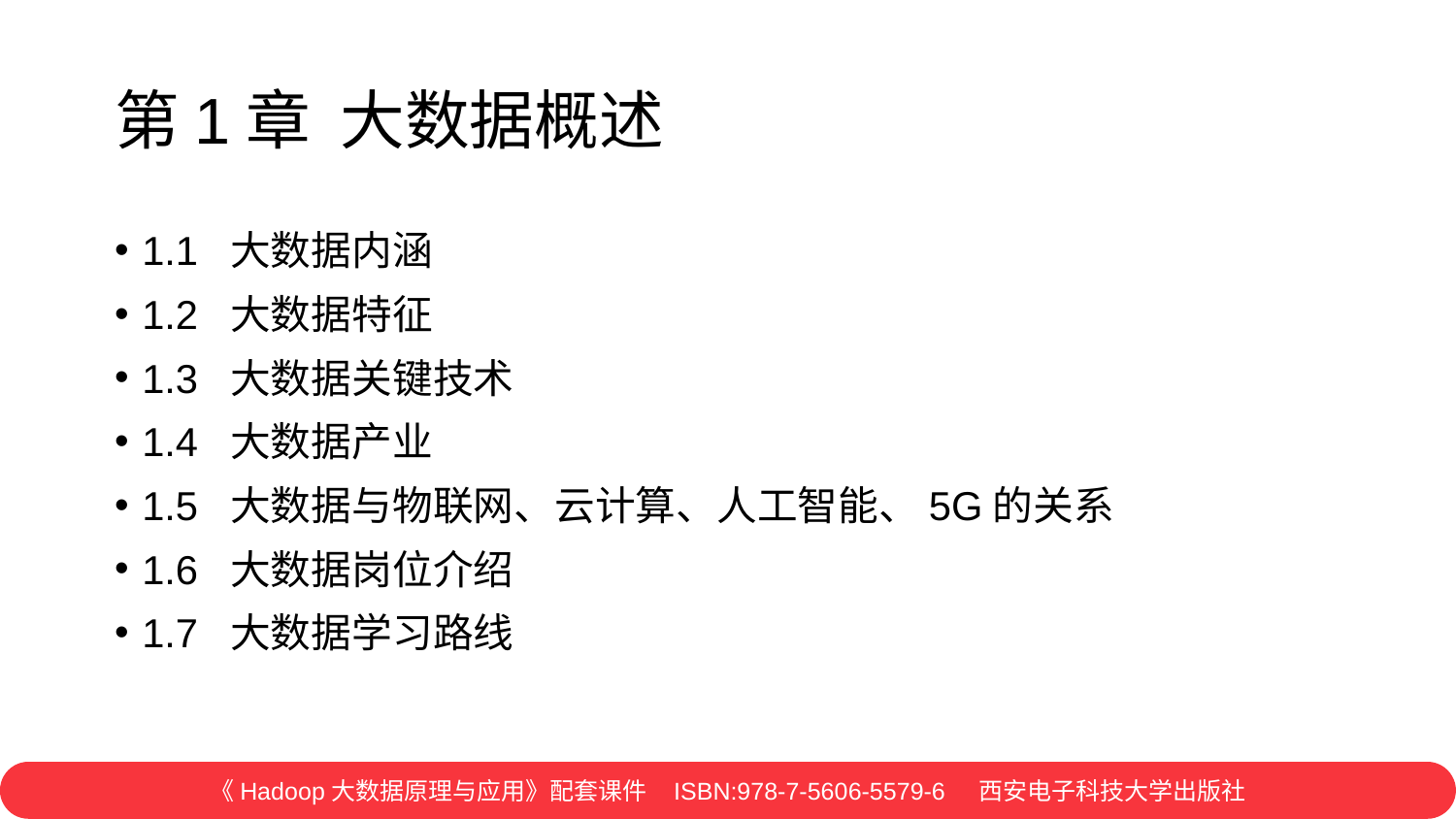

# 第1章  大数据概述
1.1  大数据内涵
1.2  大数据特征
1.3  大数据关键技术
1.4  大数据产业
1.5  大数据与物联网、云计算、人工智能、5G的关系
1.6  大数据岗位介绍
1.7  大数据学习路线